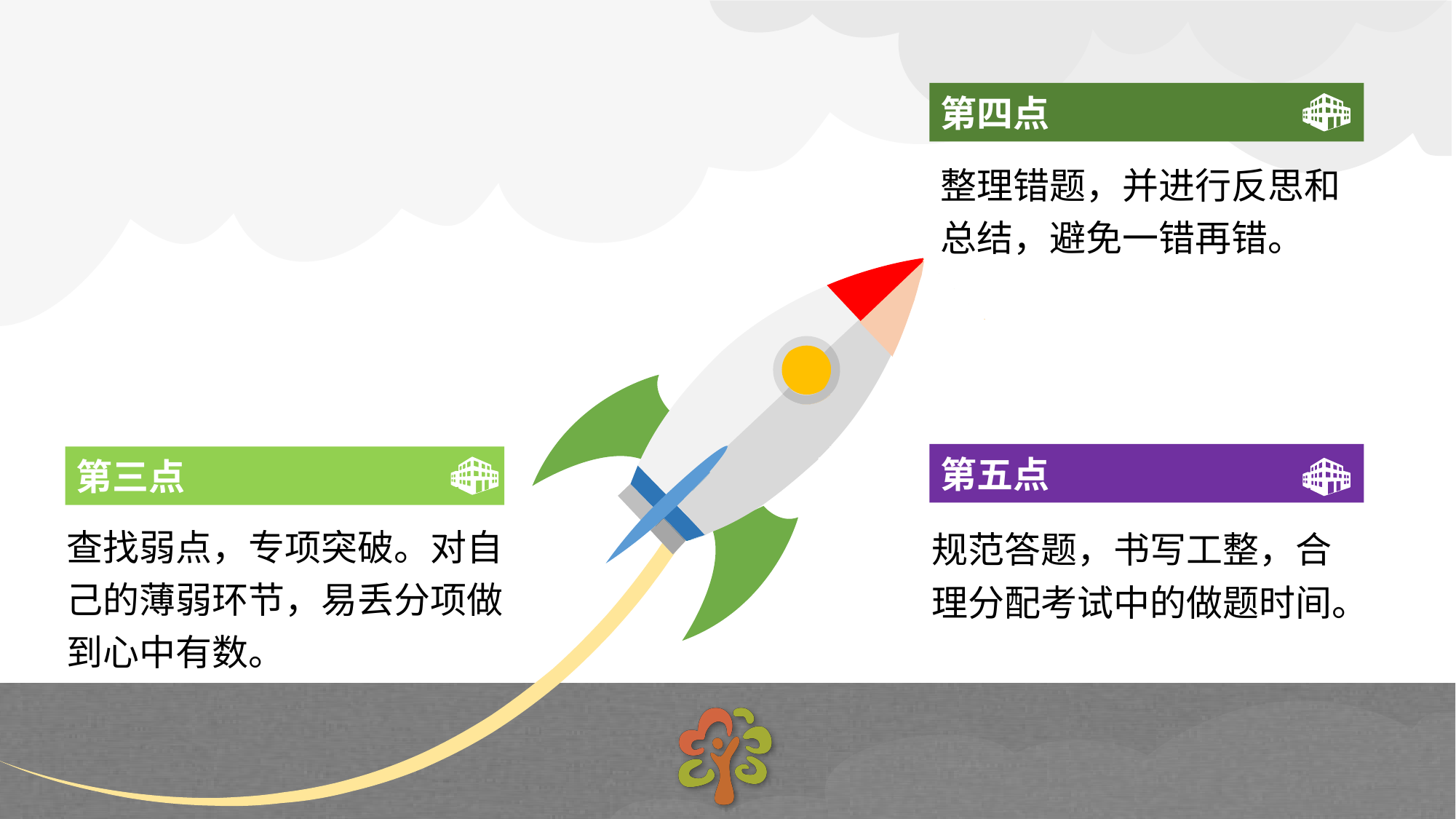

第四点

整理错题，并进行反思和总结，避免一错再错。

第五点
第三点

查找弱点，专项突破。对自己的薄弱环节，易丢分项做到心中有数。

规范答题，书写工整，合理分配考试中的做题时间。